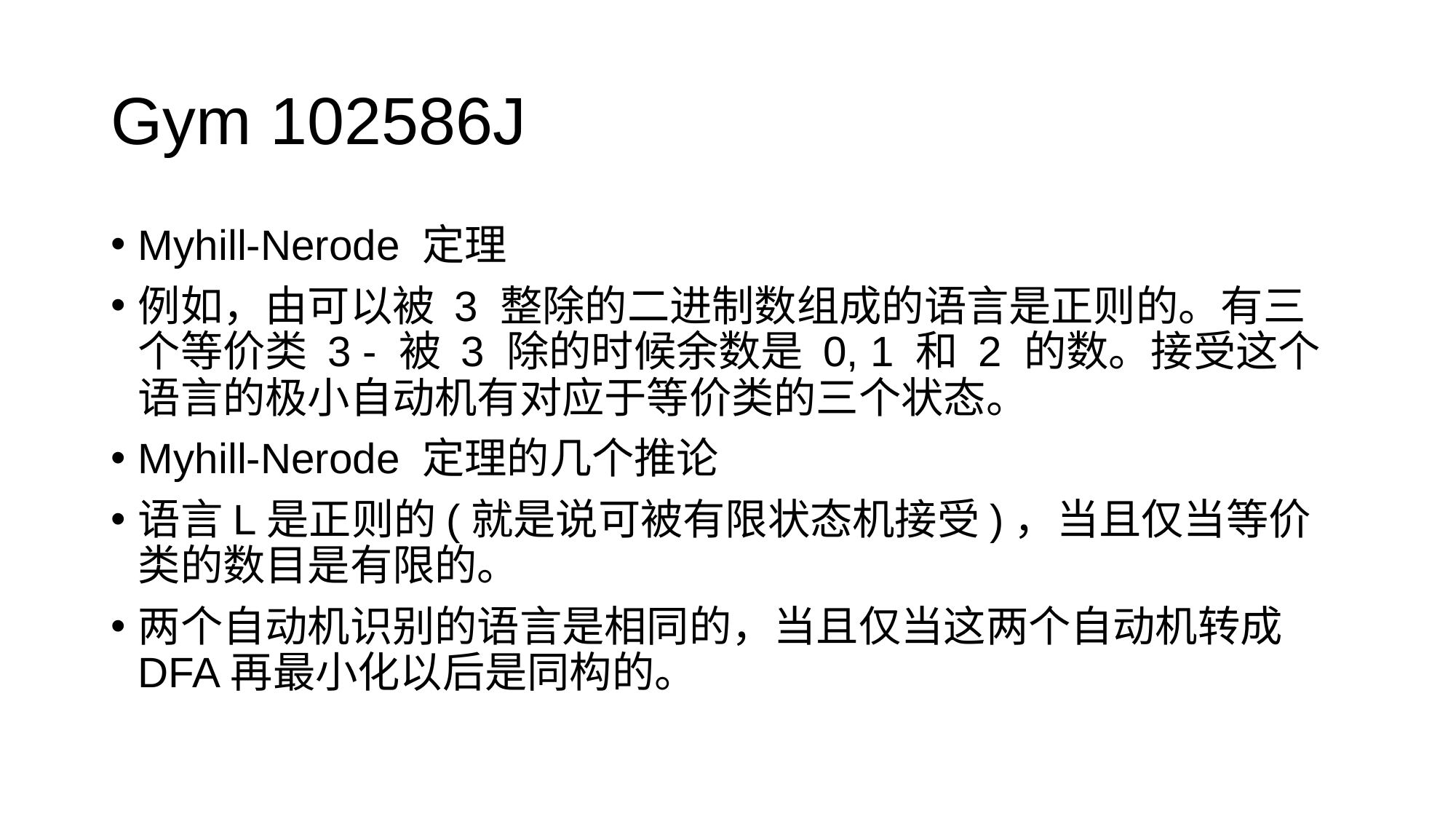

# Gym 102586J
Myhill-Nerode 定理
例如，由可以被 3 整除的二进制数组成的语言是正则的。有三个等价类 3 - 被 3 除的时候余数是 0, 1 和 2 的数。接受这个语言的极小自动机有对应于等价类的三个状态。
Myhill-Nerode 定理的几个推论
语言L是正则的(就是说可被有限状态机接受)，当且仅当等价类的数目是有限的。
两个自动机识别的语言是相同的，当且仅当这两个自动机转成DFA再最小化以后是同构的。